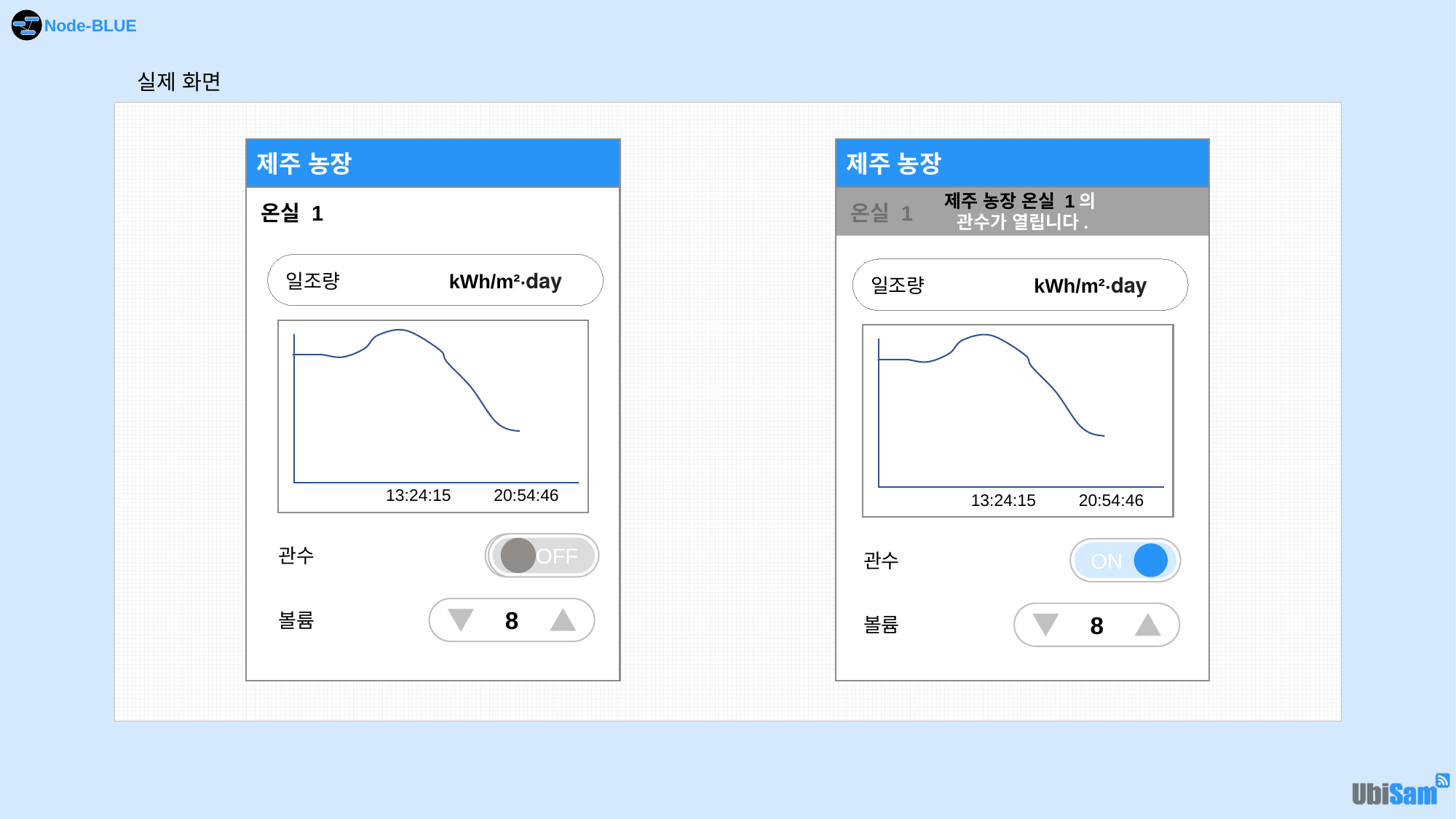

실제 화면

제주 농장
온실 1
일조량	         kWh/m²·day

13:24:15
20:54:46

ON

관수

OFF

8

볼륨

제주 농장
제주 농장 온실 1의
관수가 열립니다.
온실 1
일조량	         kWh/m²·day

13:24:15
20:54:46

ON

관수
8

볼륨